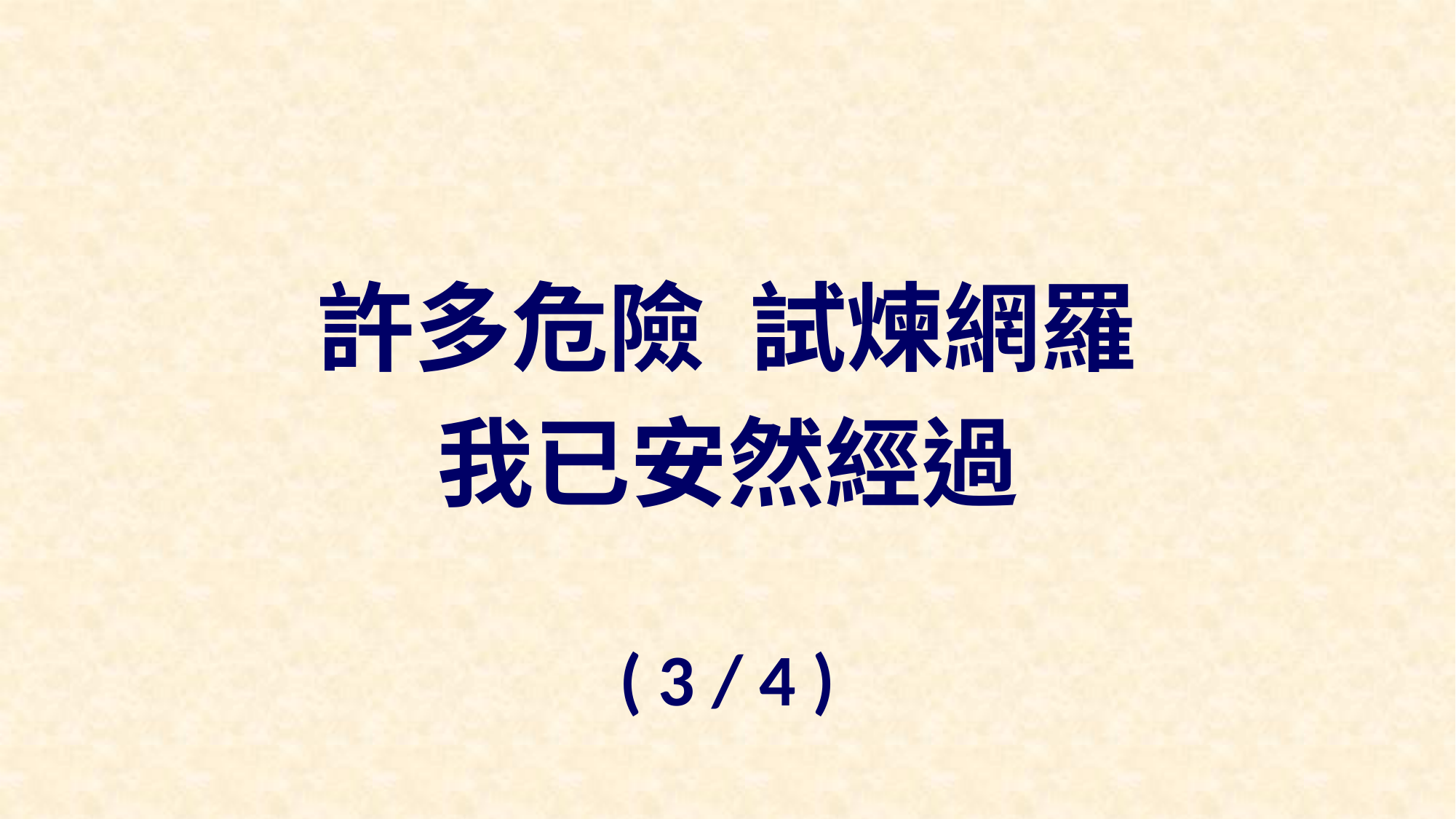

許多危險  試煉網羅
我已安然經過
( 3 / 4 )